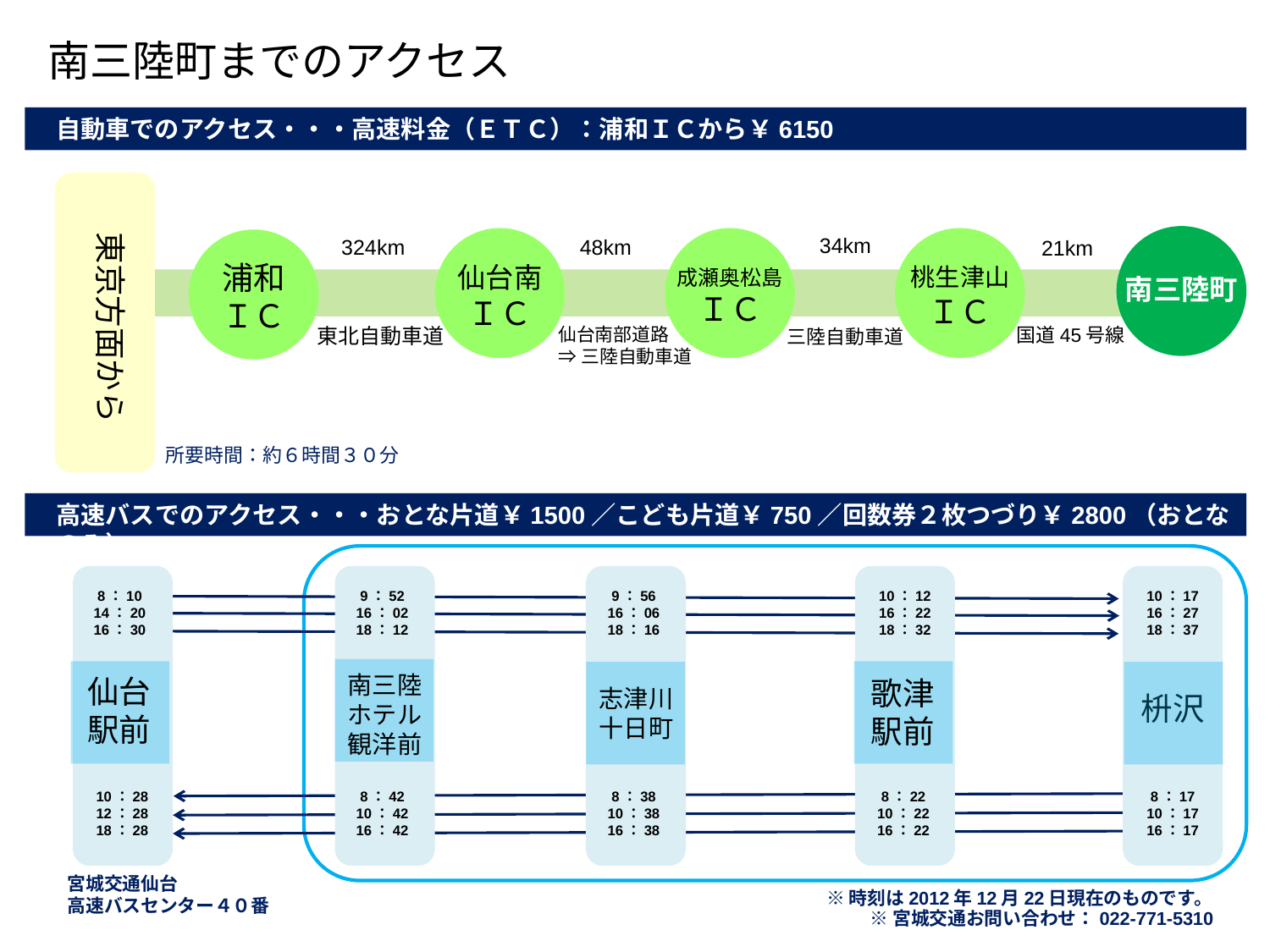

南三陸町までのアクセス

自動車でのアクセス・・・高速料金（ＥＴＣ）：浦和ＩＣから￥6150

東京方面から
34km

南三陸町
48km
324km

21km

浦和
ＩＣ
仙台南
ＩＣ
桃生津山
ＩＣ
成瀬奥松島
ＩＣ

東北自動車道
仙台南部道路
⇒三陸自動車道
国道45号線
三陸自動車道
所要時間：約６時間３０分

高速バスでのアクセス・・・おとな片道￥1500／こども片道￥750／回数券２枚つづり￥2800（おとなのみ）

8：10
14：20
16：30
9：52
16：02
18：12
9：56
16：06
18：16
10：12
16：22
18：32
10：17
16：27
18：37

南三陸ホテル観洋前
仙台
駅前
歌津
駅前
志津川
十日町
枡沢
10：28
12：28
18：28
8：42
10：42
16：42
8：38
10：38
16：38
8：22
10：22
16：22
8：17
10：17
16：17
宮城交通仙台
高速バスセンター４０番
※時刻は2012年12月22日現在のものです。
※宮城交通お問い合わせ：022-771-5310